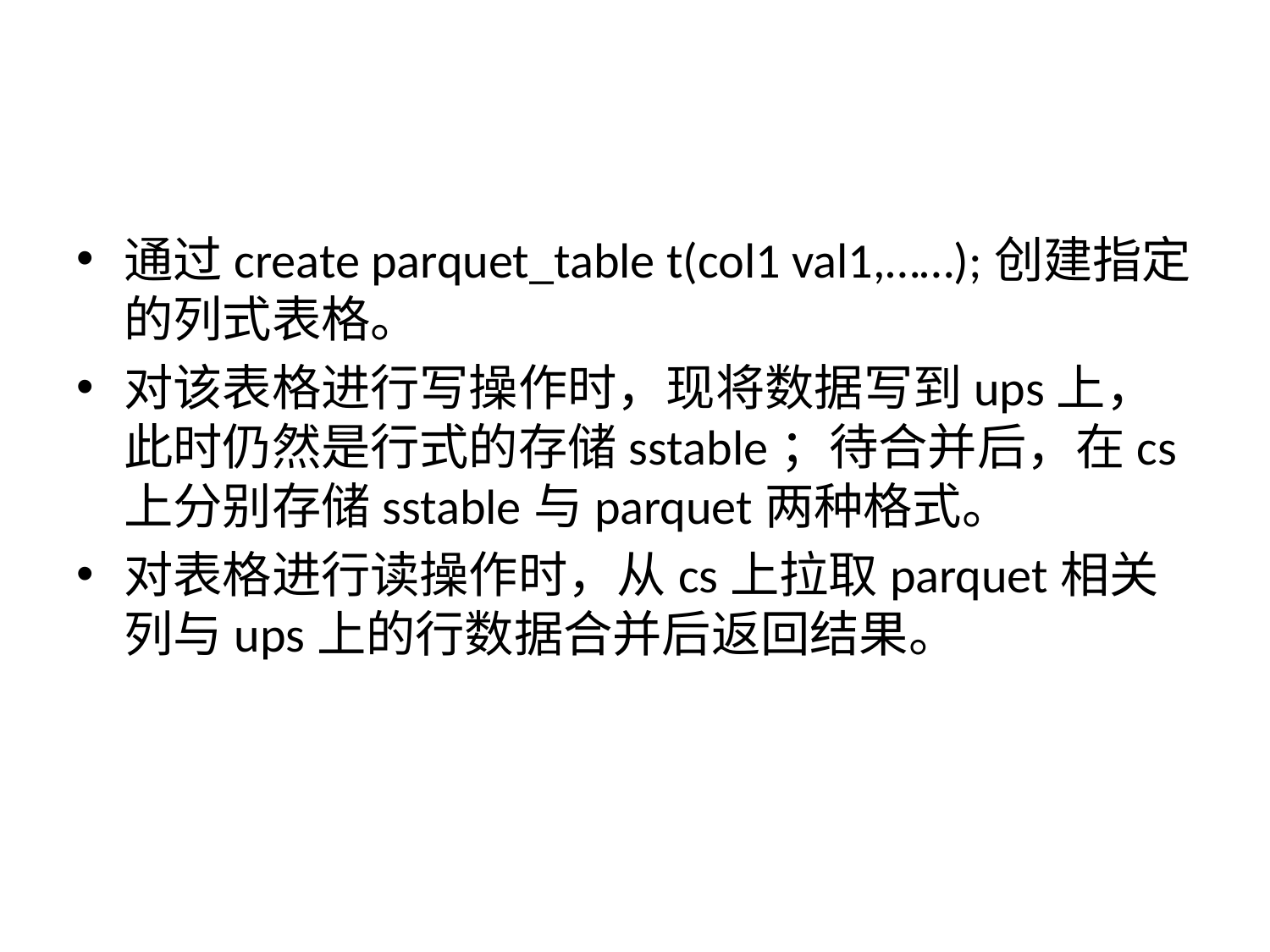

#
通过create parquet_table t(col1 val1,……);创建指定的列式表格。
对该表格进行写操作时，现将数据写到ups上，此时仍然是行式的存储sstable；待合并后，在cs上分别存储sstable与parquet两种格式。
对表格进行读操作时，从cs上拉取parquet相关列与ups上的行数据合并后返回结果。